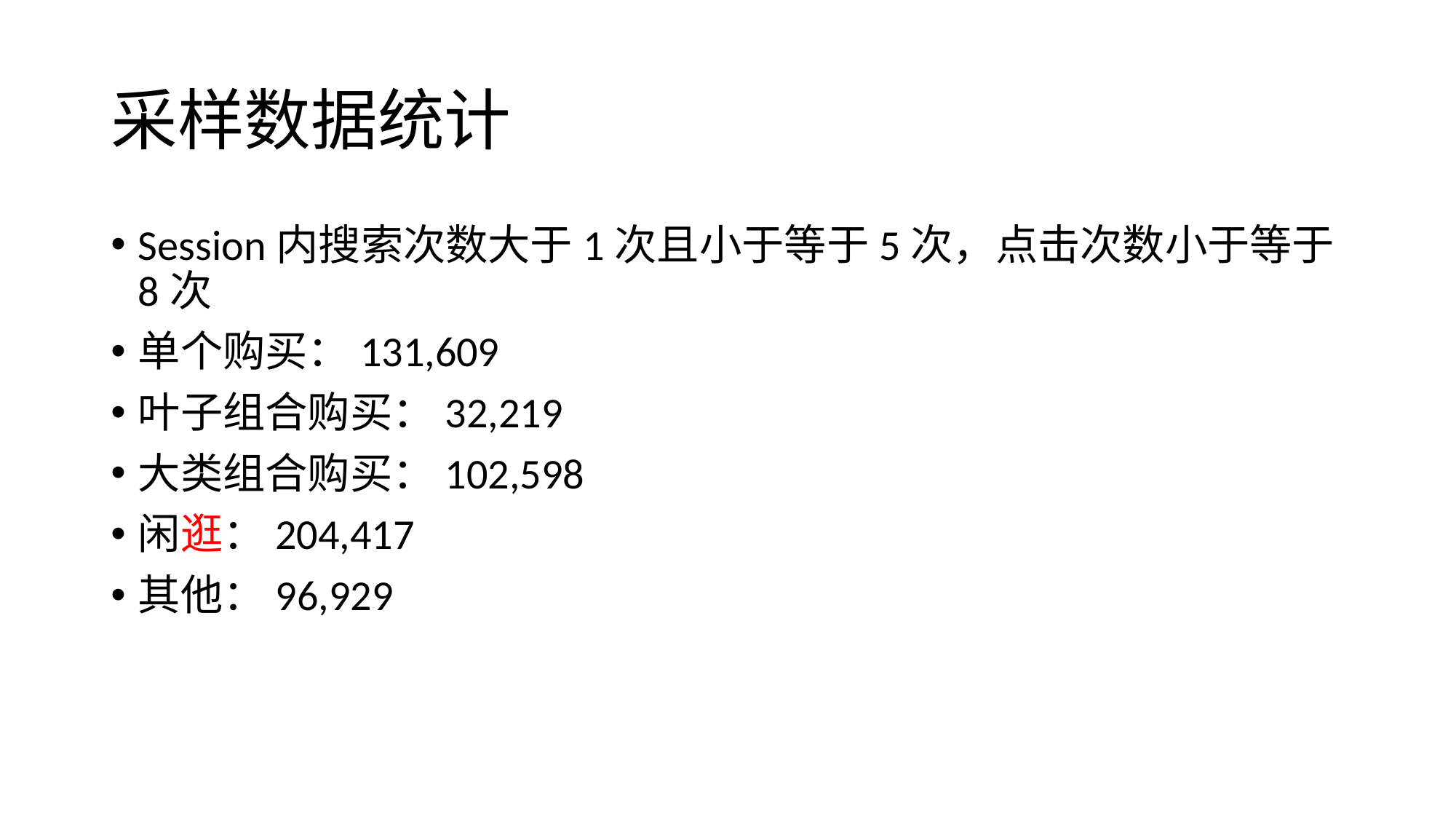

# 采样数据统计
Session内搜索次数大于1次且小于等于5次，点击次数小于等于8次
单个购买：131,609
叶子组合购买：32,219
大类组合购买：102,598
闲逛：204,417
其他：96,929